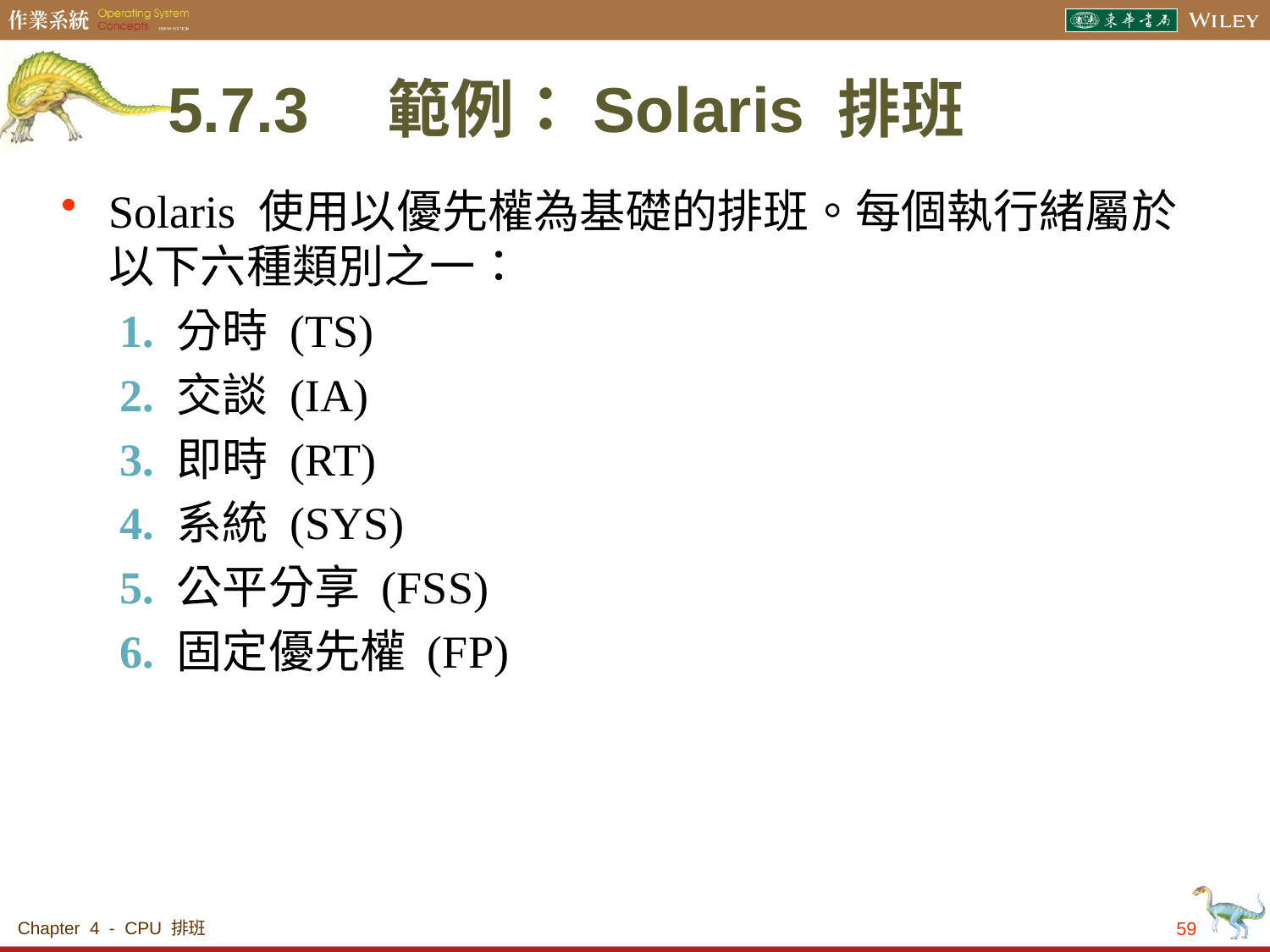

# 5.7.3　範例：Solaris 排班
Solaris 使用以優先權為基礎的排班。每個執行緒屬於以下六種類別之一：
1. 分時 (TS)
2. 交談 (IA)
3. 即時 (RT)
4. 系統 (SYS)
5. 公平分享 (FSS)
6. 固定優先權 (FP)
Chapter  4  -  CPU 排班
59